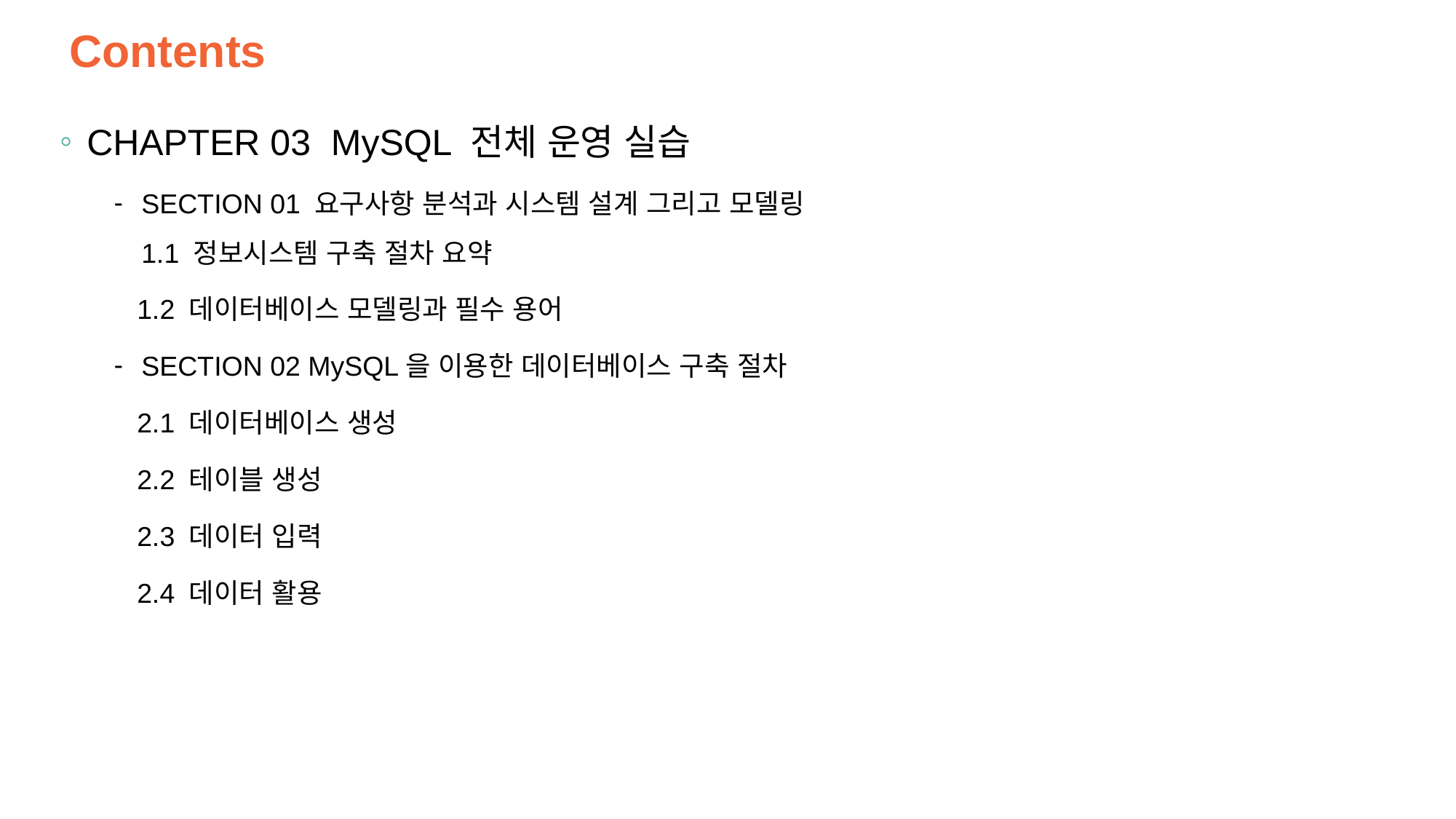

# Contents
CHAPTER 03  MySQL 전체 운영 실습
SECTION 01 요구사항 분석과 시스템 설계 그리고 모델링
1.1 정보시스템 구축 절차 요약
   1.2 데이터베이스 모델링과 필수 용어
SECTION 02 MySQL을 이용한 데이터베이스 구축 절차
   2.1 데이터베이스 생성
   2.2 테이블 생성
   2.3 데이터 입력
   2.4 데이터 활용

1